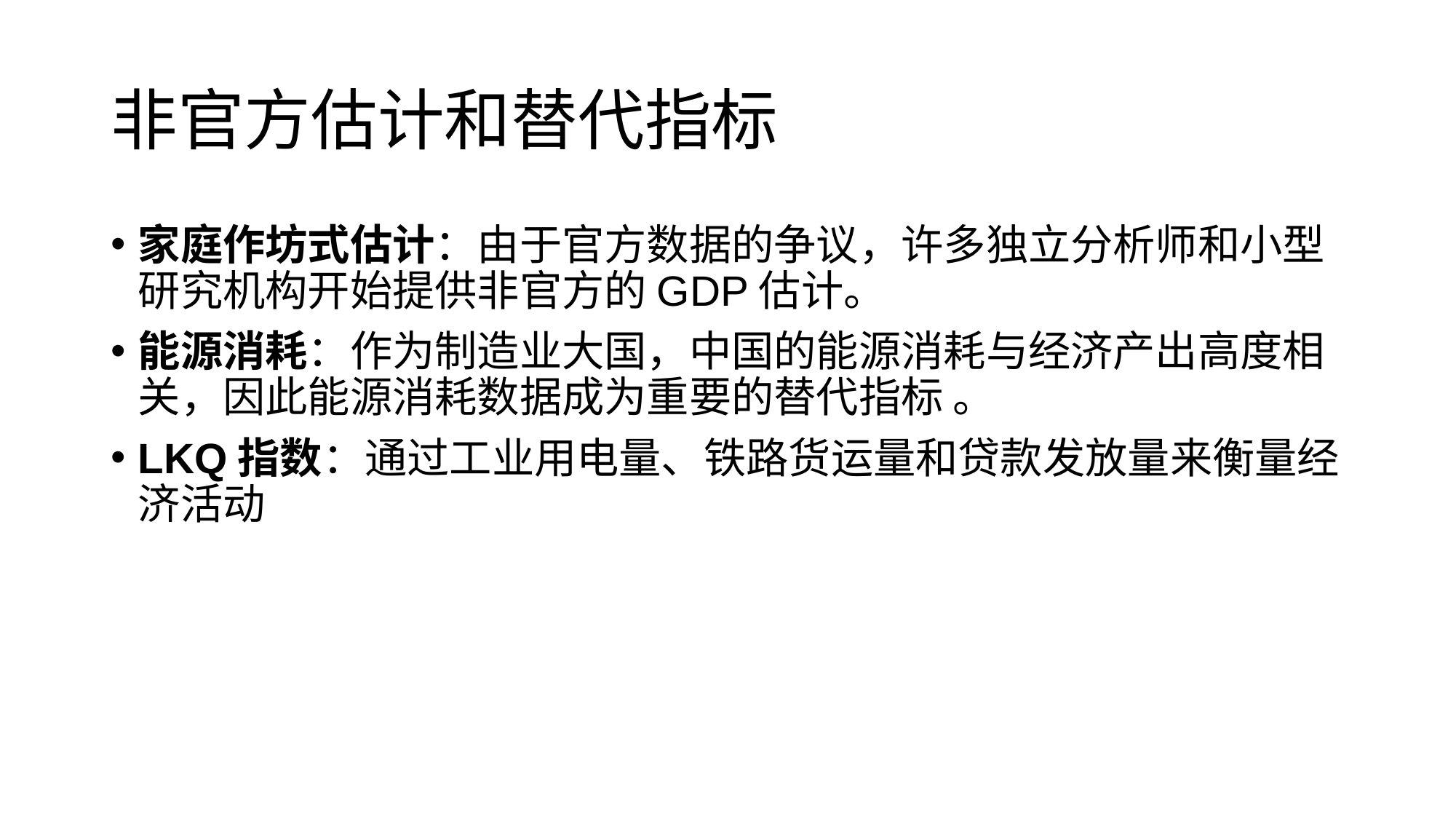

# 非官方估计和替代指标
家庭作坊式估计：由于官方数据的争议，许多独立分析师和小型研究机构开始提供非官方的GDP估计。​
能源消耗：作为制造业大国，中国的能源消耗与经济产出高度相关，因此能源消耗数据成为重要的替代指标​ ​。
LKQ指数：通过工业用电量、铁路货运量和贷款发放量来衡量经济活动​